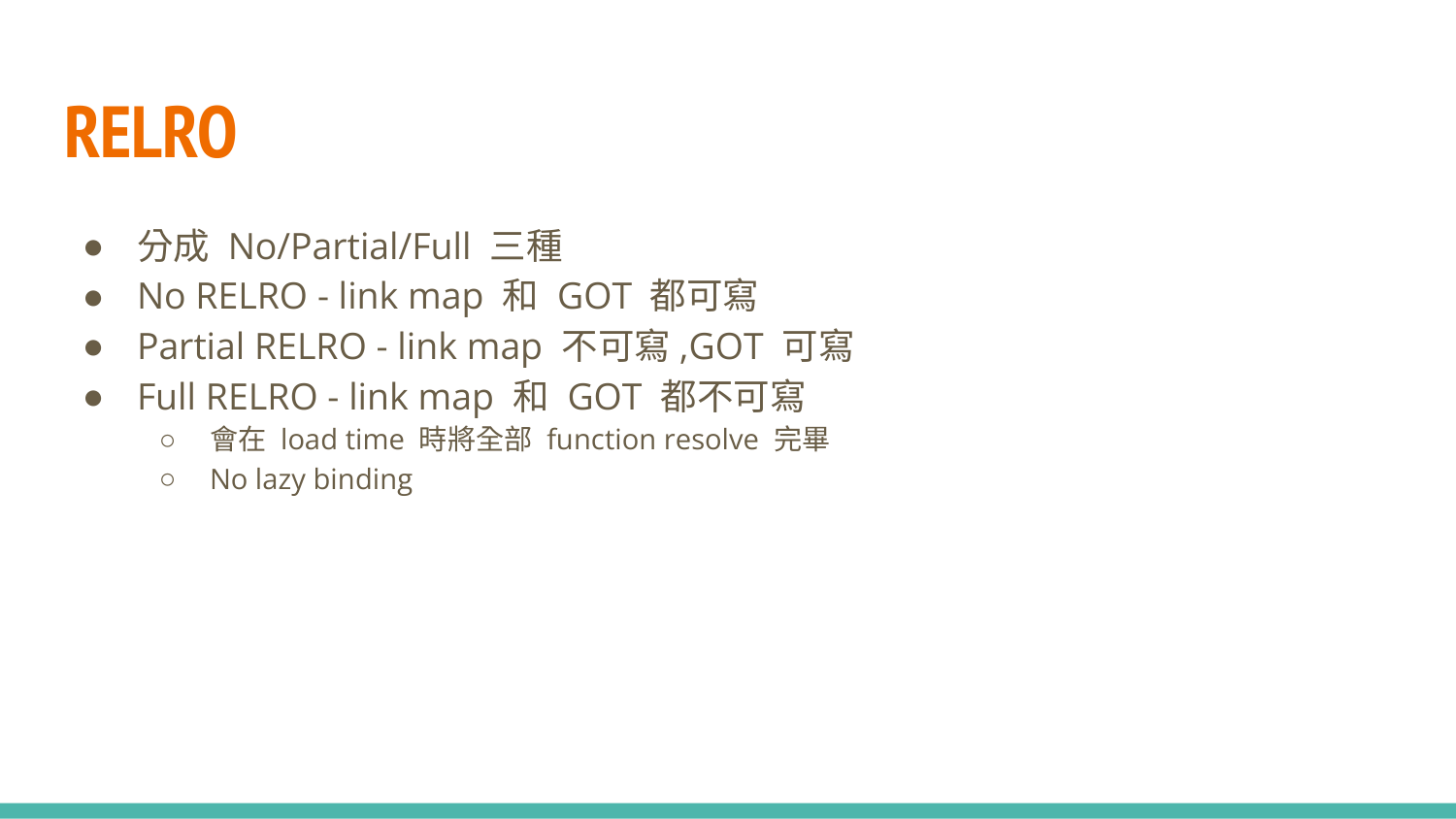

# RELRO
分成 No/Partial/Full 三種
No RELRO - link map 和 GOT 都可寫
Partial RELRO - link map 不可寫,GOT 可寫
Full RELRO - link map 和 GOT 都不可寫
會在 load time 時將全部 function resolve 完畢
No lazy binding